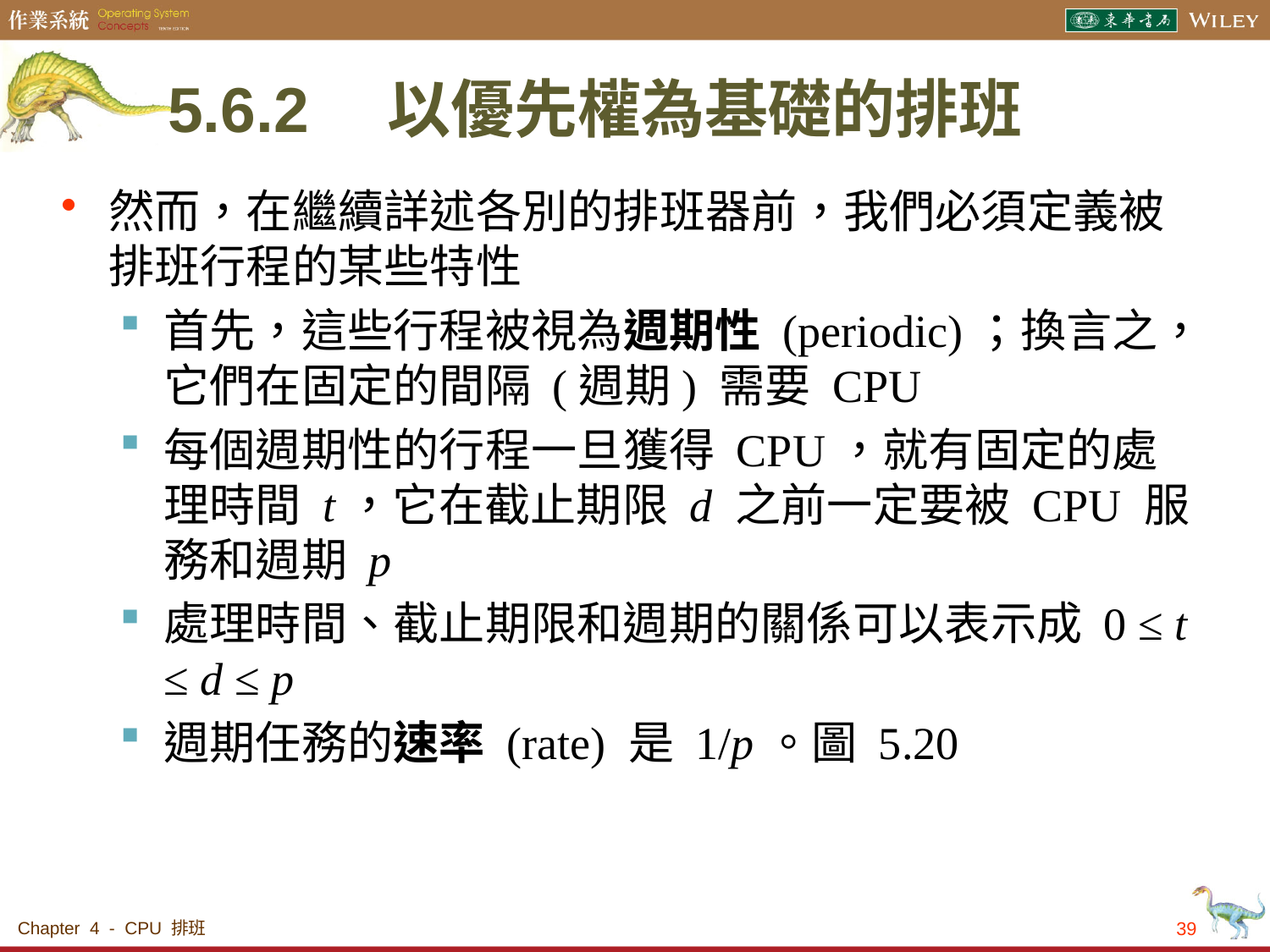

# 5.6.2　以優先權為基礎的排班
然而，在繼續詳述各別的排班器前，我們必須定義被排班行程的某些特性
首先，這些行程被視為週期性 (periodic)；換言之，它們在固定的間隔 (週期) 需要 CPU
每個週期性的行程一旦獲得 CPU，就有固定的處理時間 t，它在截止期限 d 之前一定要被 CPU 服務和週期 p
處理時間、截止期限和週期的關係可以表示成 0 ≤ t ≤ d ≤ p
週期任務的速率 (rate) 是 1/p。圖 5.20

Chapter  4  -  CPU 排班
39